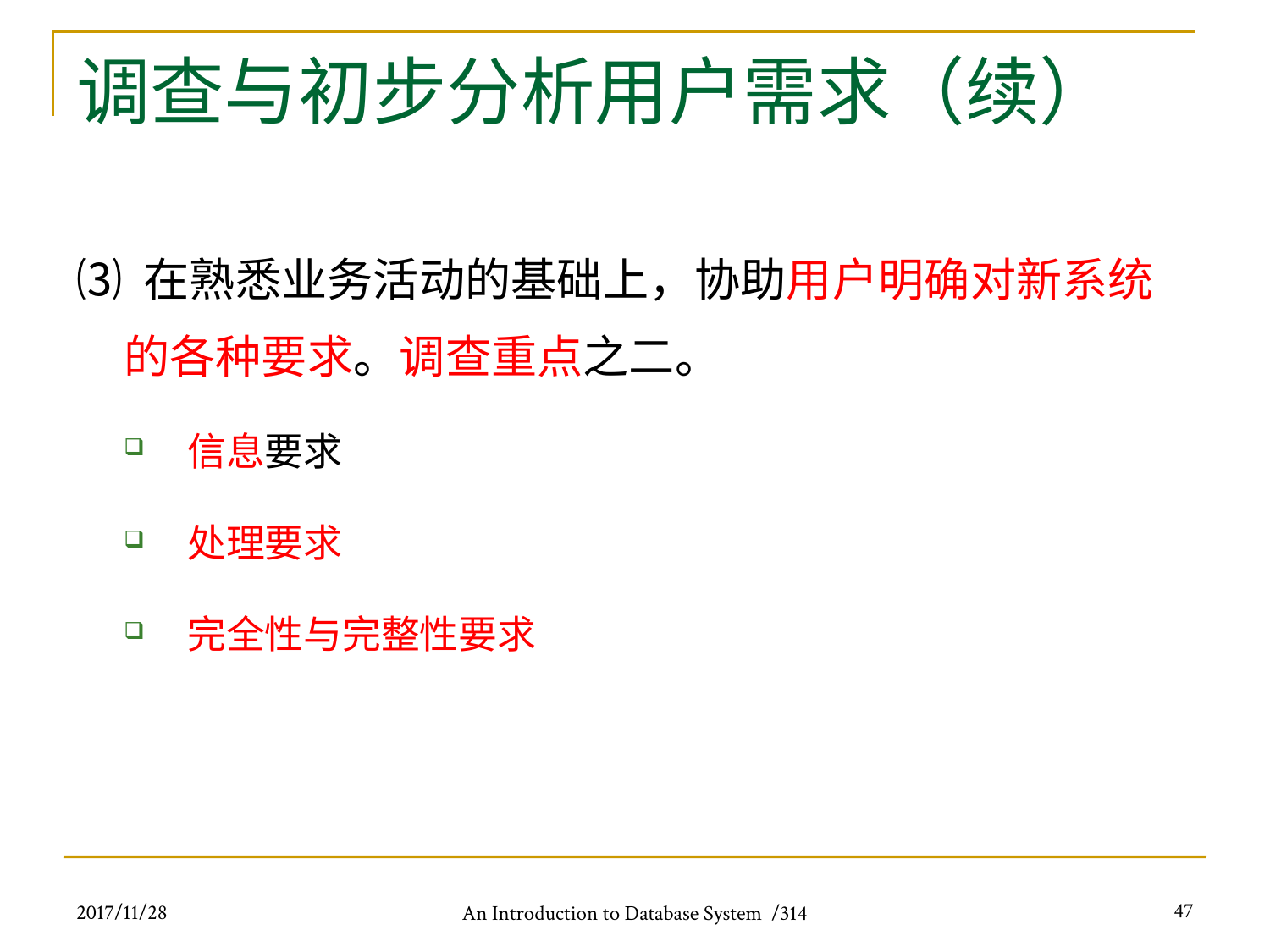

# 调查与初步分析用户需求（续）
⑶ 在熟悉业务活动的基础上，协助用户明确对新系统的各种要求。调查重点之二。
 信息要求
 处理要求
 完全性与完整性要求

2017/11/28
47
An Introduction to Database System  /314